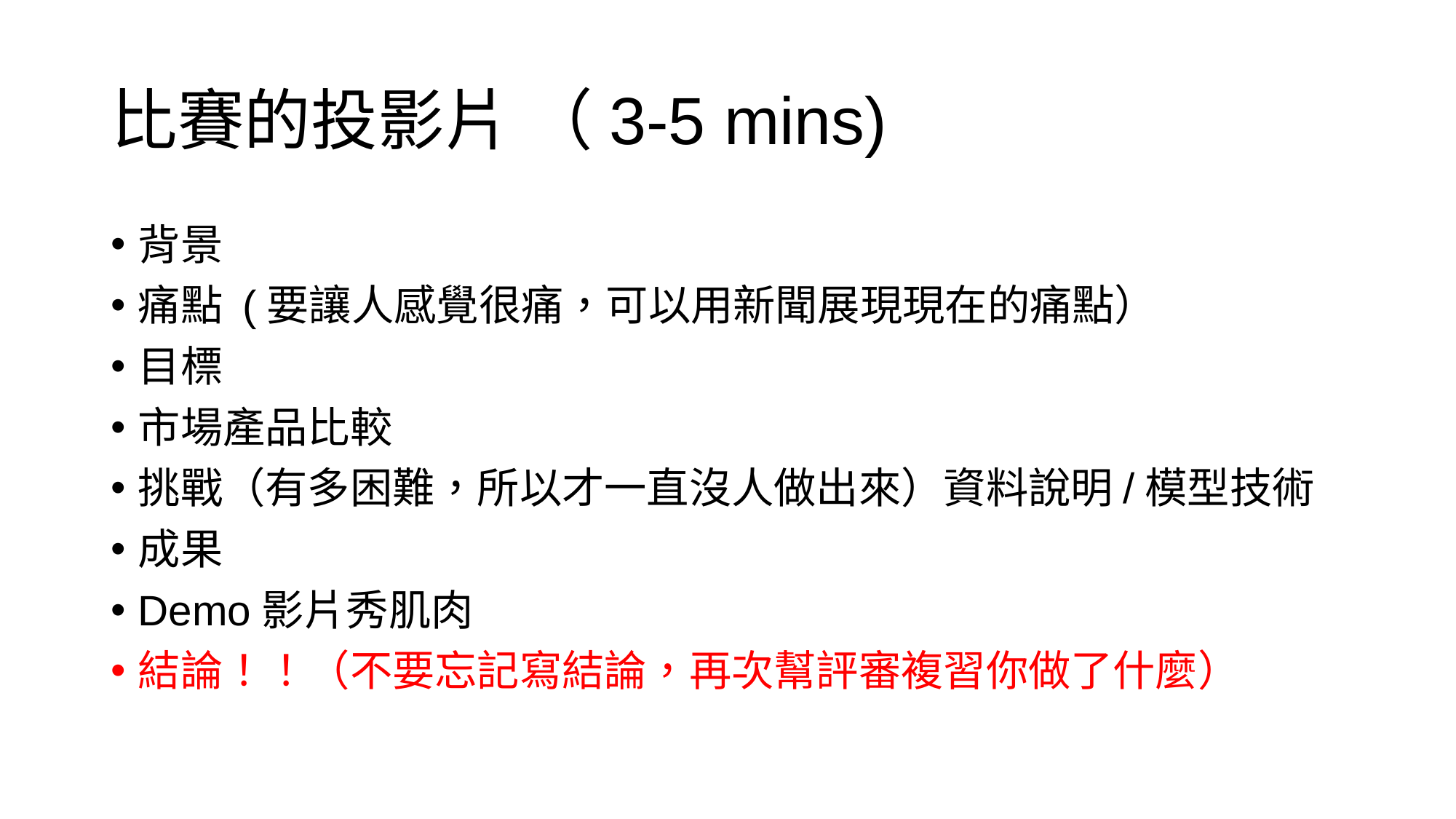

# 比賽的投影片 （3-5 mins)
背景
痛點 (要讓人感覺很痛，可以用新聞展現現在的痛點）
目標
市場產品比較
挑戰（有多困難，所以才一直沒人做出來）資料說明/模型技術
成果
Demo影片秀肌肉
結論！！（不要忘記寫結論，再次幫評審複習你做了什麼）